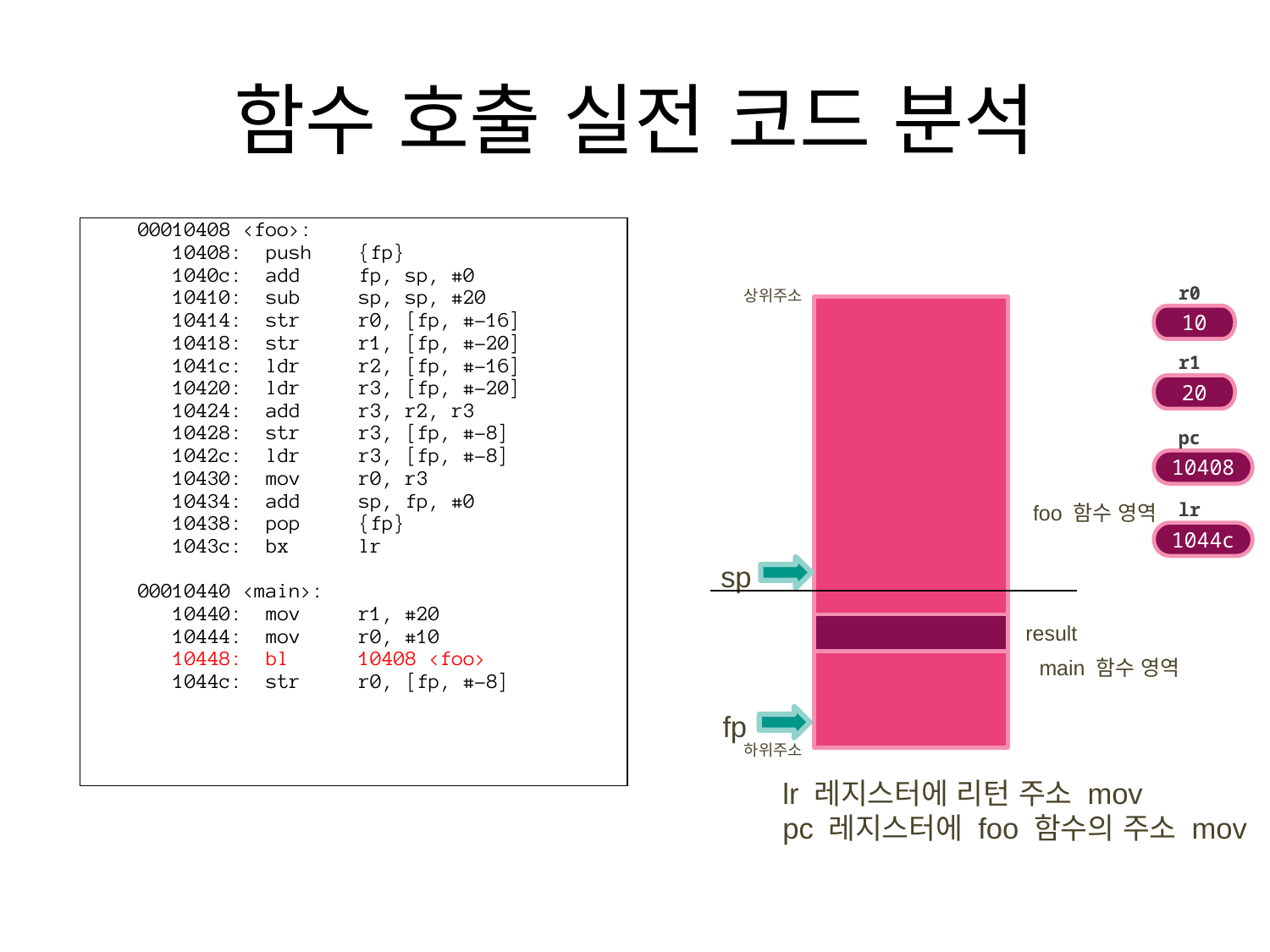

# 함수 호출 실전 코드 분석
| 00010408 <foo>: 10408: push {fp} 1040c: add fp, sp, #0 10410: sub sp, sp, #20 10414: str r0, [fp, #-16] 10418: str r1, [fp, #-20] 1041c: ldr r2, [fp, #-16] 10420: ldr r3, [fp, #-20] 10424: add r3, r2, r3 10428: str r3, [fp, #-8] 1042c: ldr r3, [fp, #-8] 10430: mov r0, r3 10434: add sp, fp, #0 10438: pop {fp} 1043c: bx lr 00010440 <main>: 10440: mov r1, #20 10444: mov r0, #10 10448: bl 10408 <foo> 1044c: str r0, [fp, #-8] |
| --- |
r0
상위주소

10
r1
20
pc
10408
lr
foo 함수 영역
1044c
sp

result

main 함수 영역
fp

하위주소
lr 레지스터에 리턴 주소 mov
pc 레지스터에 foo 함수의 주소 mov